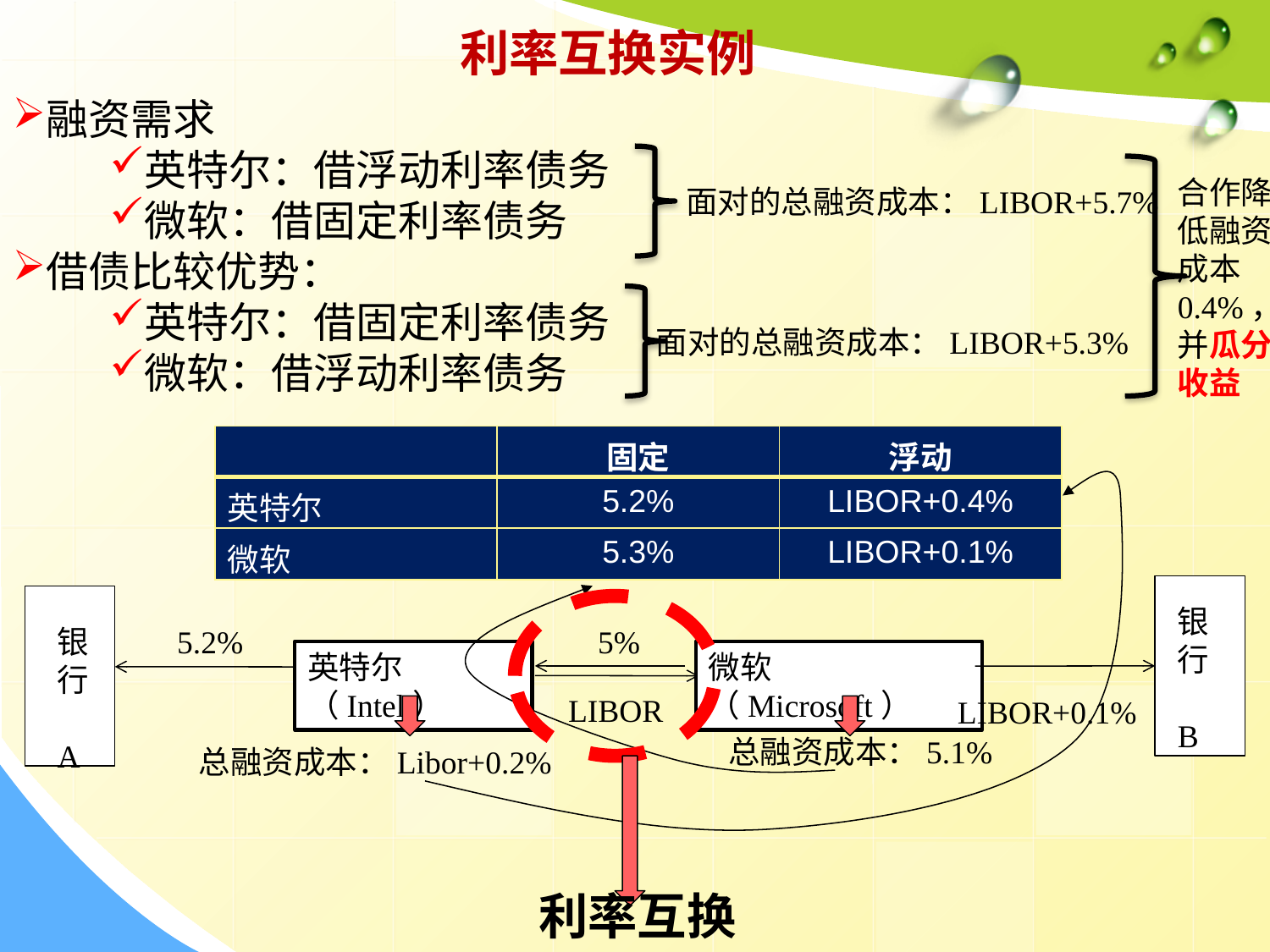

利率互换实例
融资需求
英特尔：借浮动利率债务
微软：借固定利率债务
借债比较优势：
英特尔：借固定利率债务
微软：借浮动利率债务

合作降低融资成本0.4%，并瓜分收益
面对的总融资成本：LIBOR+5.7%

面对的总融资成本：LIBOR+5.3%
|  | 固定 | 浮动 |
| --- | --- | --- |
| 英特尔 | 5.2% | LIBOR+0.4% |
| 微软 | 5.3% | LIBOR+0.1% |

银行   B
银行   A
5.2%
英特尔（Intel）
微软（Microsoft）
LIBOR
LIBOR+0.1%
5%

总融资成本：5.1%
总融资成本：Libor+0.2%

利率互换